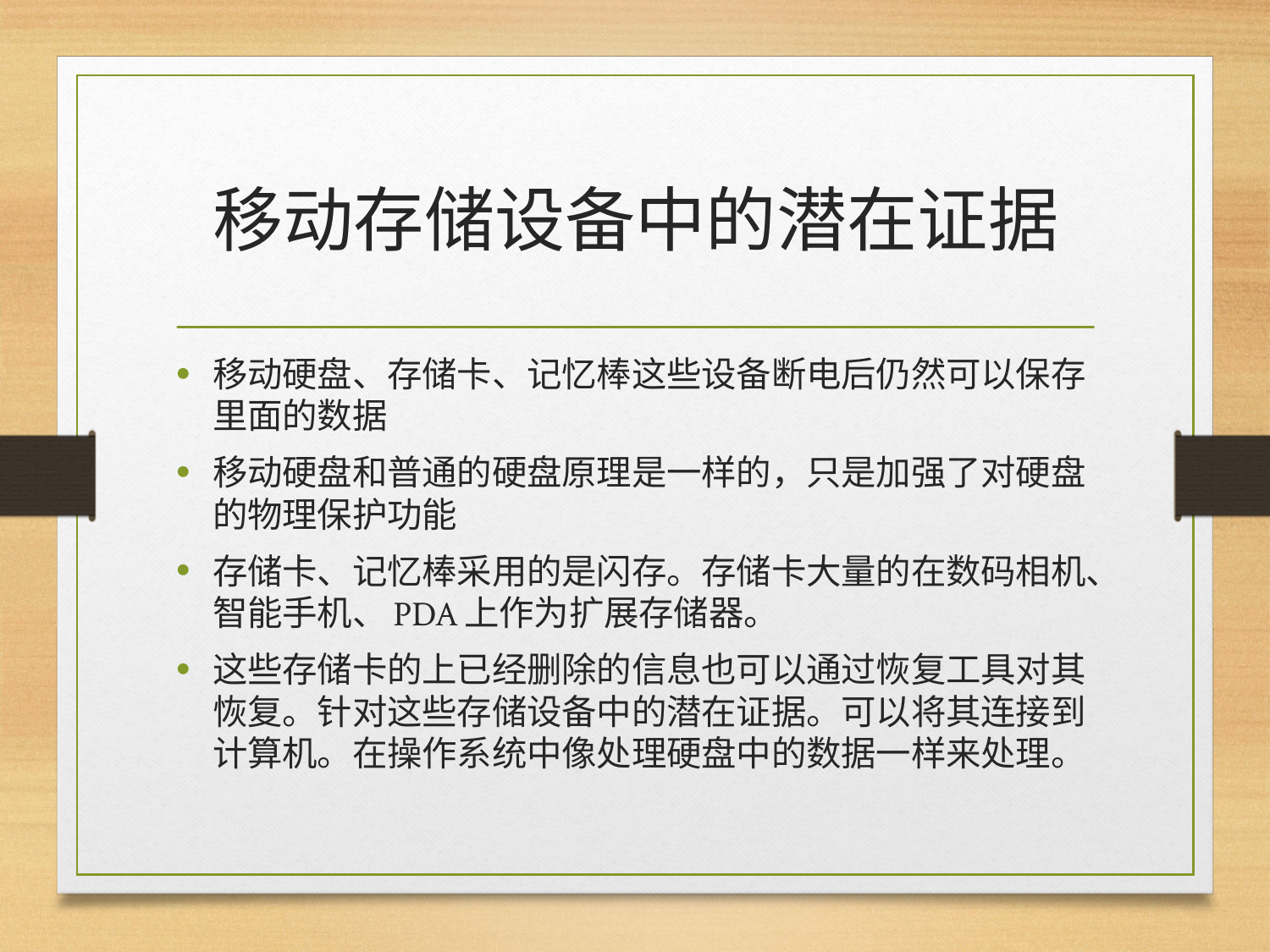

# 移动存储设备中的潜在证据
移动硬盘、存储卡、记忆棒这些设备断电后仍然可以保存里面的数据
移动硬盘和普通的硬盘原理是一样的，只是加强了对硬盘的物理保护功能
存储卡、记忆棒采用的是闪存。存储卡大量的在数码相机、智能手机、PDA上作为扩展存储器。
这些存储卡的上已经删除的信息也可以通过恢复工具对其恢复。针对这些存储设备中的潜在证据。可以将其连接到计算机。在操作系统中像处理硬盘中的数据一样来处理。